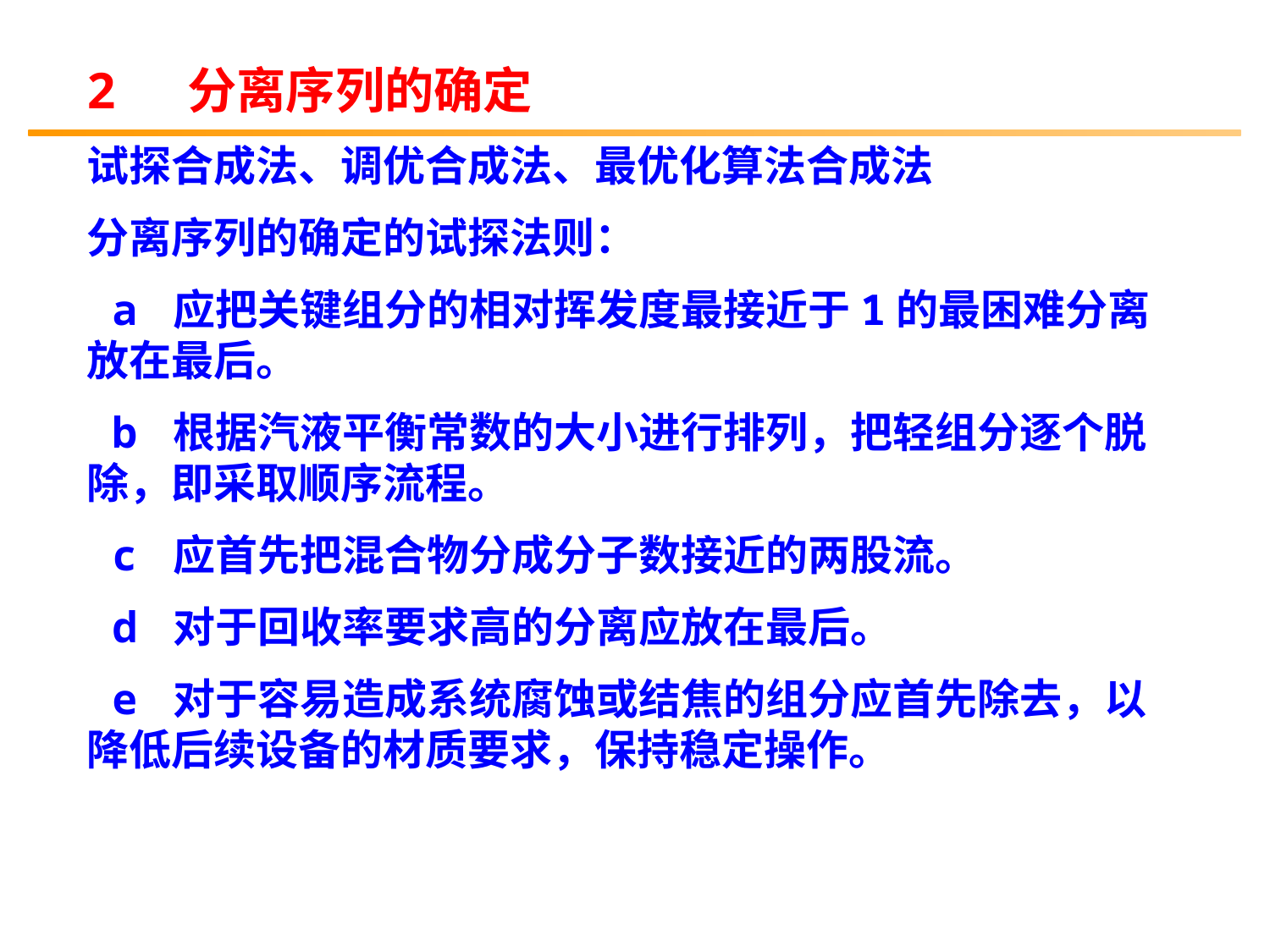

2  分离序列的确定
试探合成法、调优合成法、最优化算法合成法
分离序列的确定的试探法则：
 a 应把关键组分的相对挥发度最接近于1的最困难分离放在最后。
 b 根据汽液平衡常数的大小进行排列，把轻组分逐个脱除，即采取顺序流程。
 c 应首先把混合物分成分子数接近的两股流。
 d 对于回收率要求高的分离应放在最后。
 e 对于容易造成系统腐蚀或结焦的组分应首先除去，以降低后续设备的材质要求，保持稳定操作。